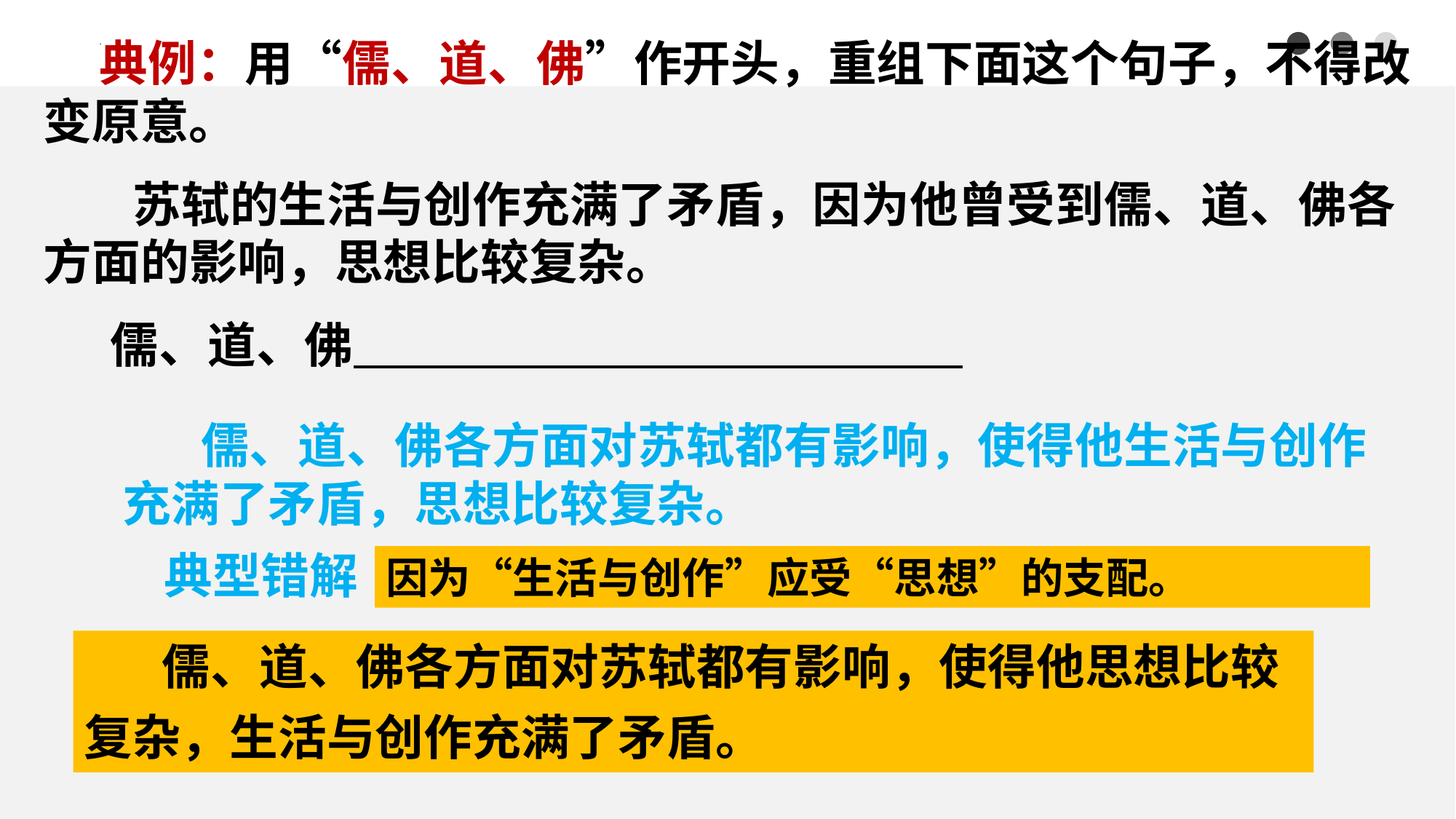

典例：用“儒、道、佛”作开头，重组下面这个句子，不得改变原意。
       苏轼的生活与创作充满了矛盾，因为他曾受到儒、道、佛各方面的影响，思想比较复杂。
     儒、道、佛
      儒、道、佛各方面对苏轼都有影响，使得他生活与创作充满了矛盾，思想比较复杂。
典型错解
因为“生活与创作”应受“思想”的支配。
      儒、道、佛各方面对苏轼都有影响，使得他思想比较复杂，生活与创作充满了矛盾。